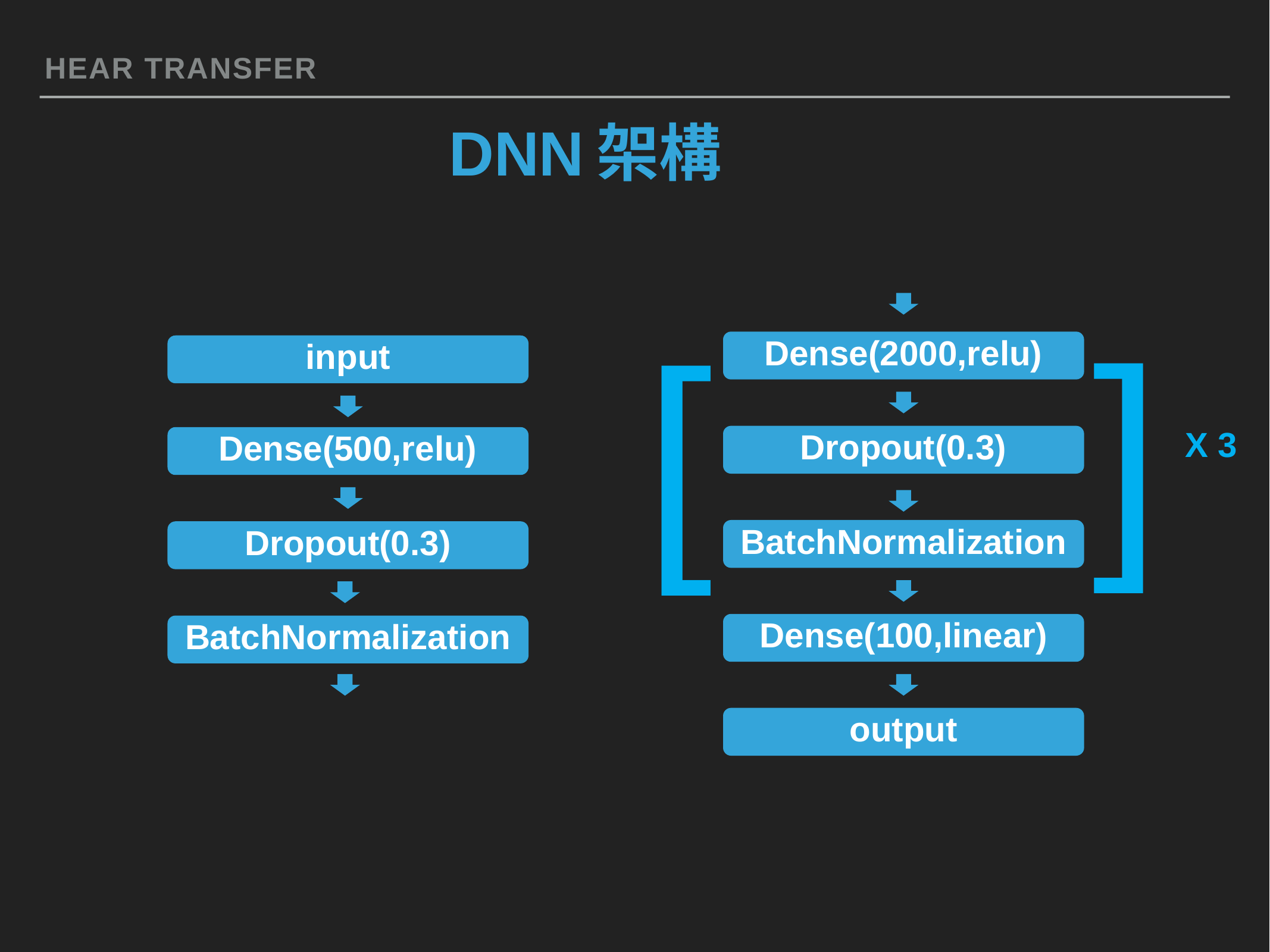

Hear transfer
# DNN架構
]
[

Dense(2000,relu)
input

X 3
Dropout(0.3)
Dense(500,relu)

BatchNormalization
Dropout(0.3)

Dense(100,linear)
BatchNormalization

output